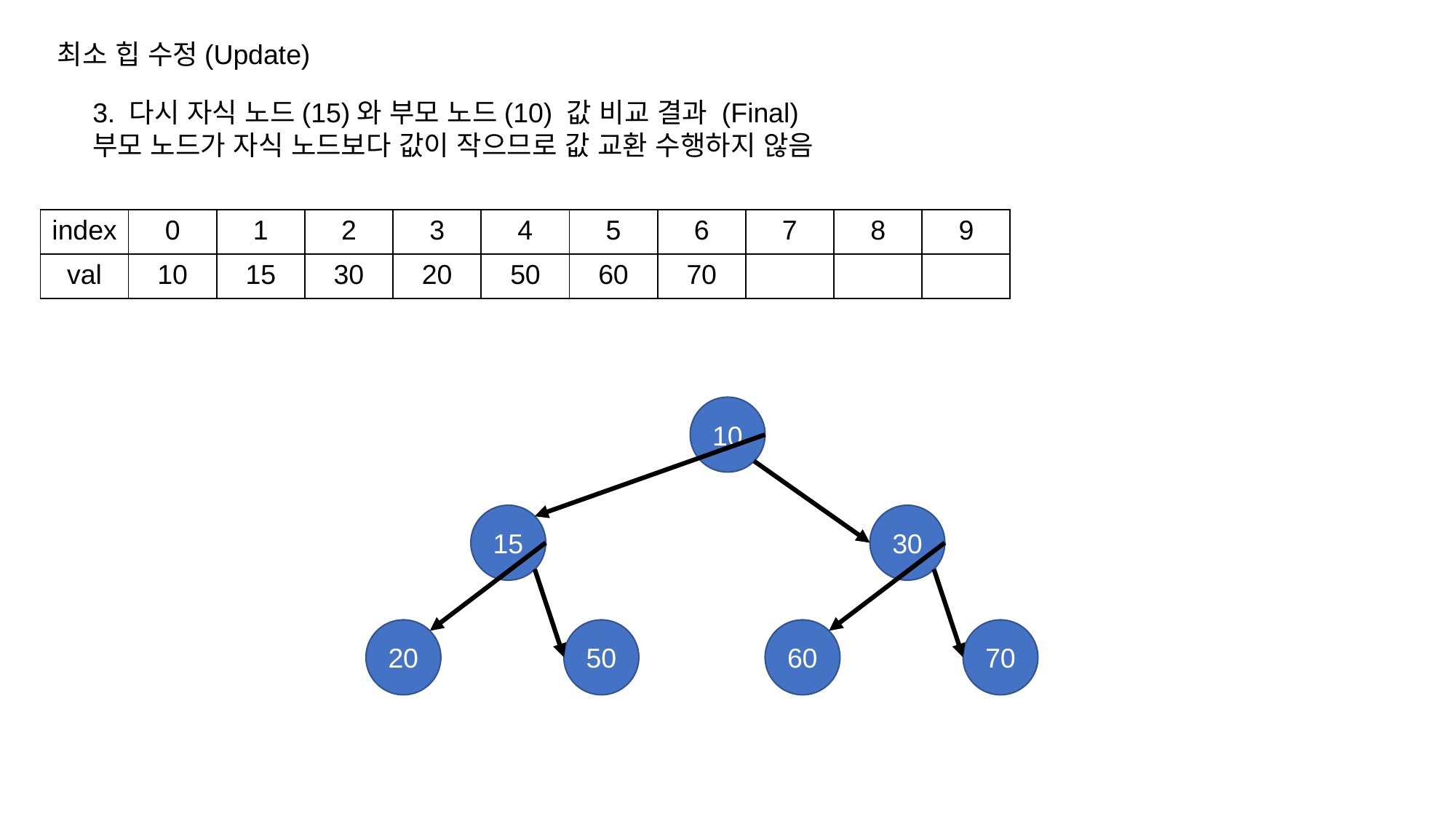

최소 힙 수정(Update)
3. 다시 자식 노드(15)와 부모 노드(10) 값 비교 결과 (Final)
부모 노드가 자식 노드보다 값이 작으므로 값 교환 수행하지 않음
| index | 0 | 1 | 2 | 3 | 4 | 5 | 6 | 7 | 8 | 9 |
| --- | --- | --- | --- | --- | --- | --- | --- | --- | --- | --- |
| val | 10 | 15 | 30 | 20 | 50 | 60 | 70 |  |  |  |
10
15
30
20
50
60
70